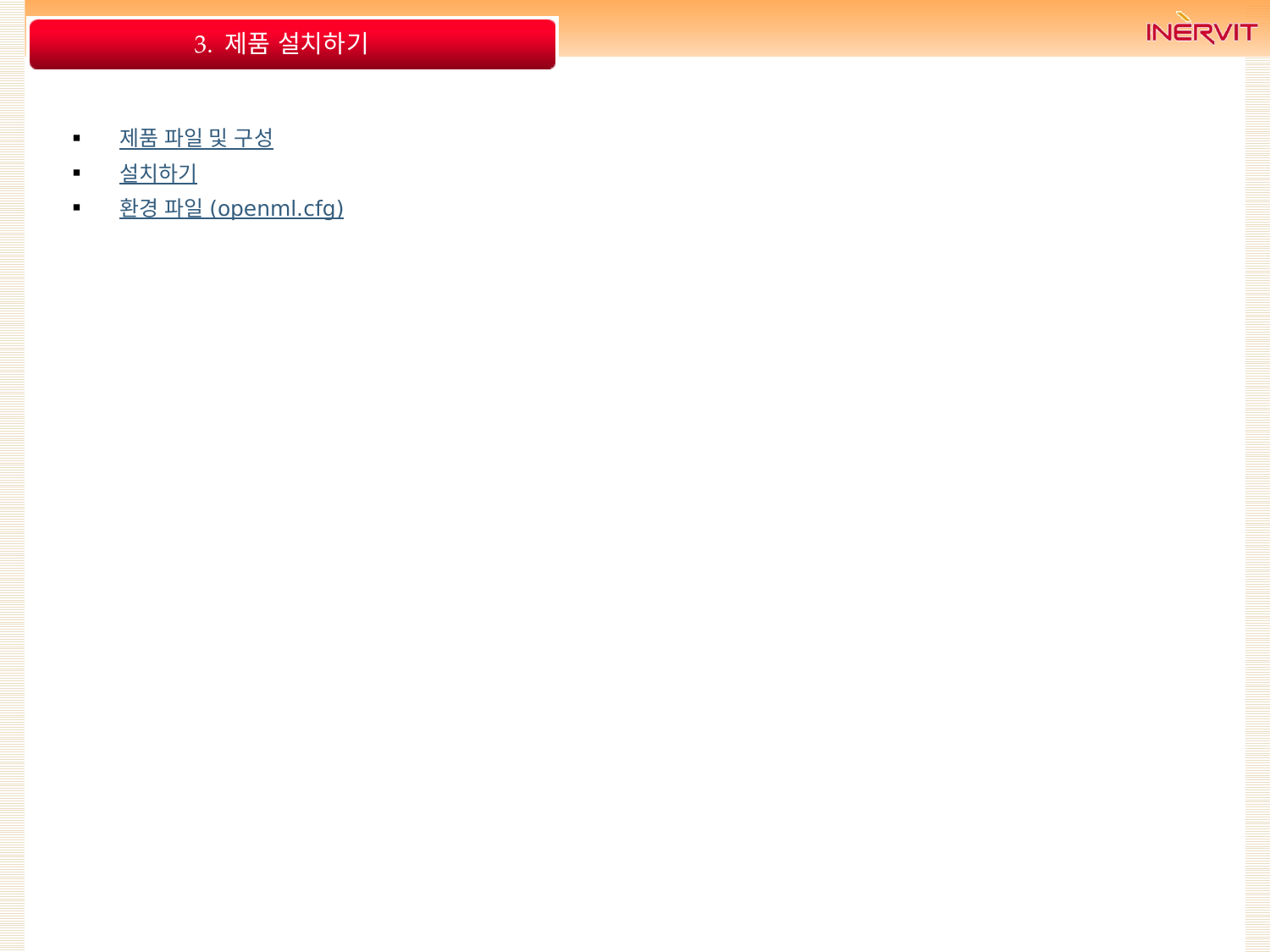

# 3. 제품 설치하기
제품 파일 및 구성
설치하기
환경 파일 (openml.cfg)